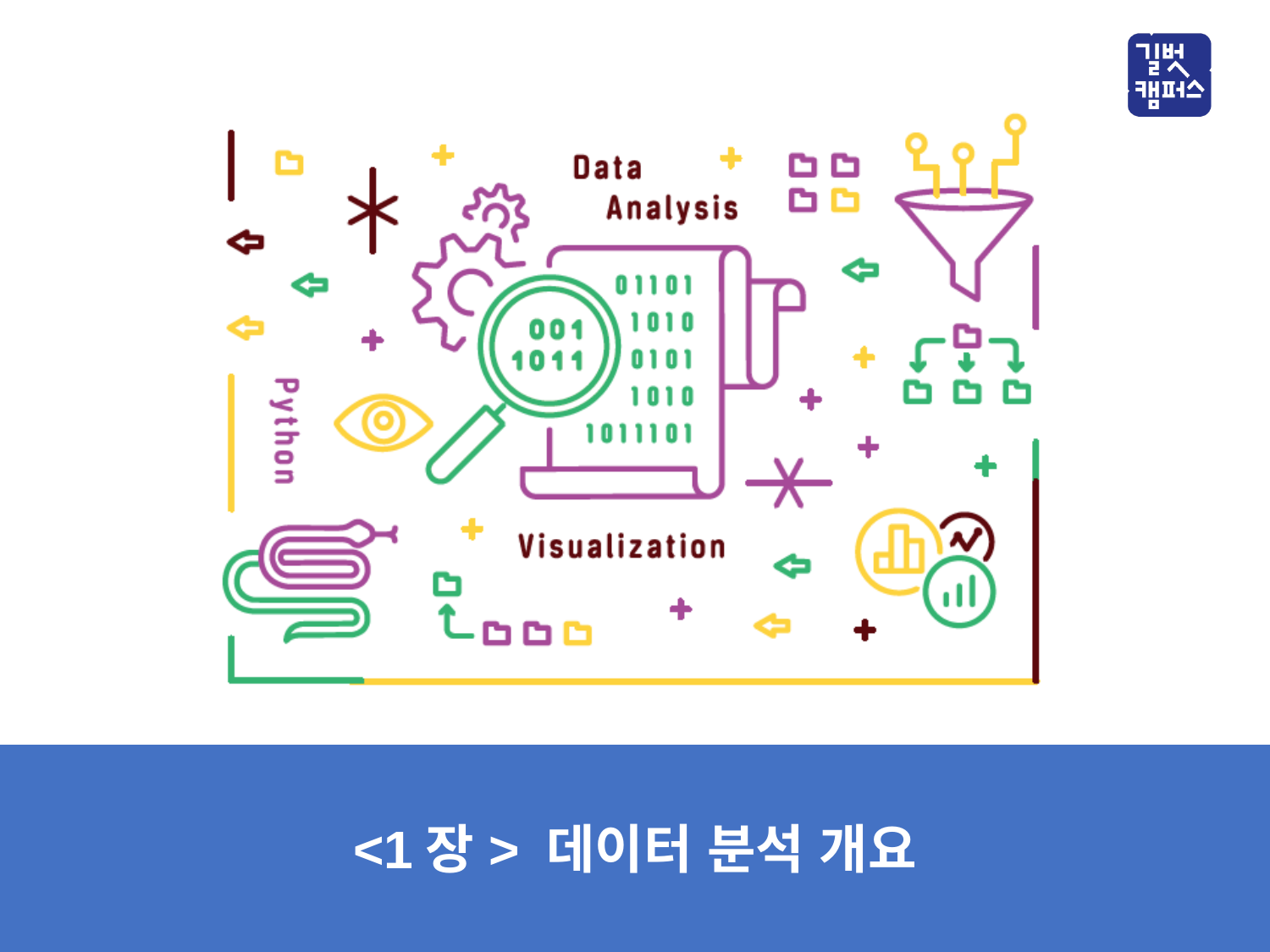

<1장> 데이터 분석 개요
<1장> 전기의 기본 개념과 팅커캐드